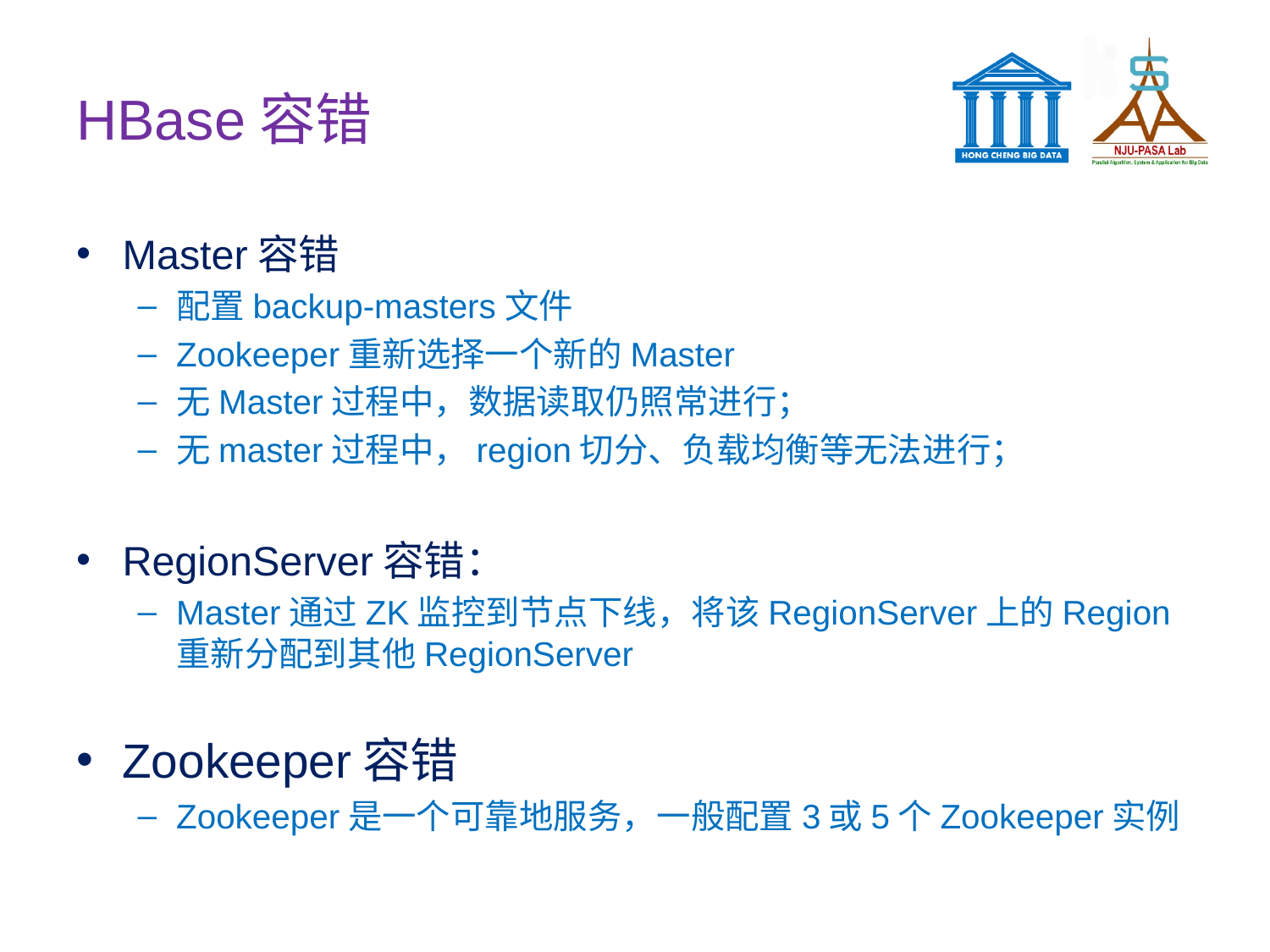

# HBase容错
Master容错
配置backup-masters文件
Zookeeper重新选择一个新的Master
无Master过程中，数据读取仍照常进行；
无master过程中，region切分、负载均衡等无法进行；

RegionServer容错：
Master通过ZK监控到节点下线，将该RegionServer上的Region重新分配到其他RegionServer

Zookeeper容错
Zookeeper是一个可靠地服务，一般配置3或5个Zookeeper实例